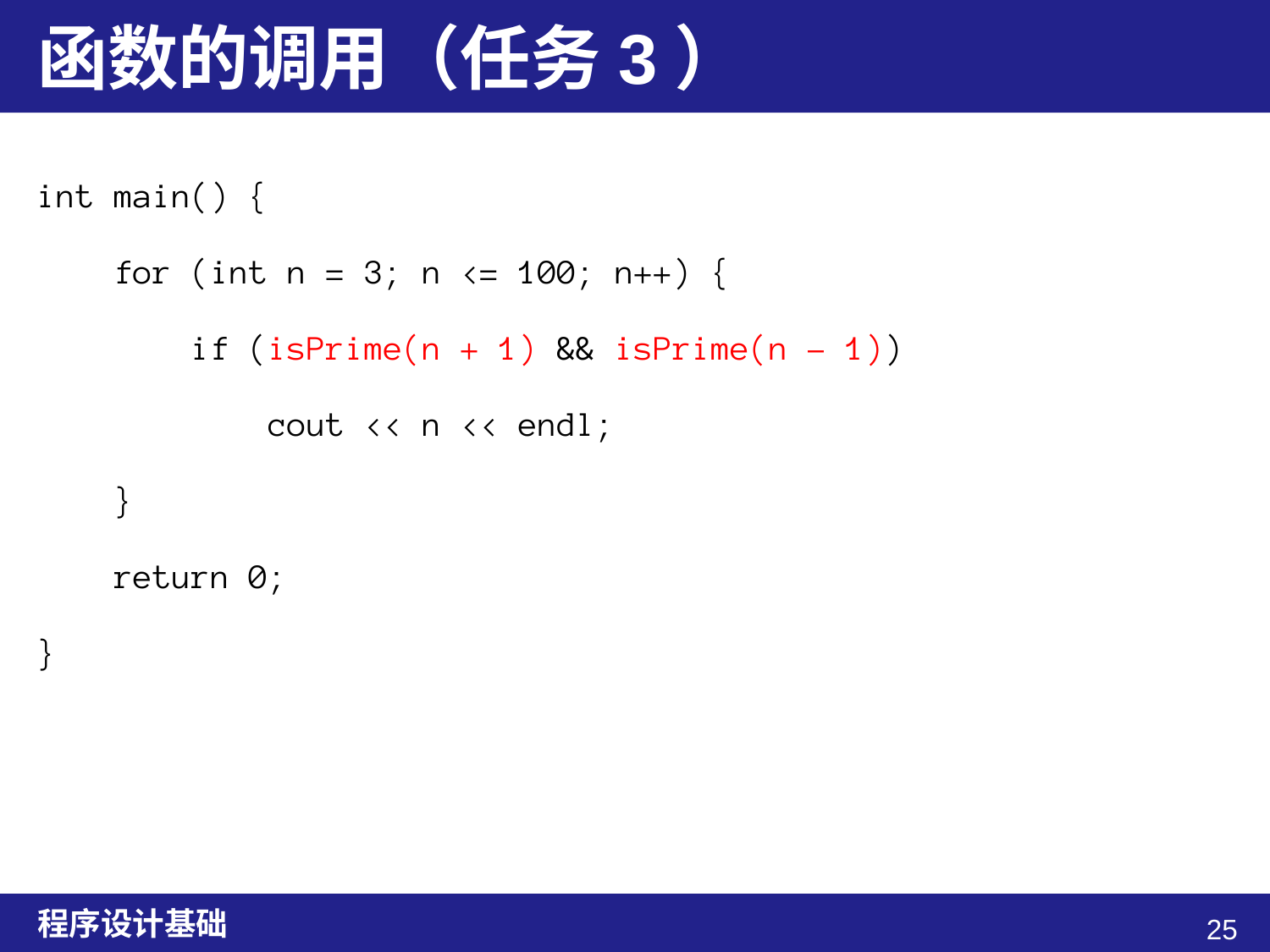

# 函数的调用（任务3）
int main() {
    for (int n = 3; n <= 100; n++) {
        if (isPrime(n + 1) && isPrime(n - 1))
            cout << n << endl;
    }
    return 0;
}